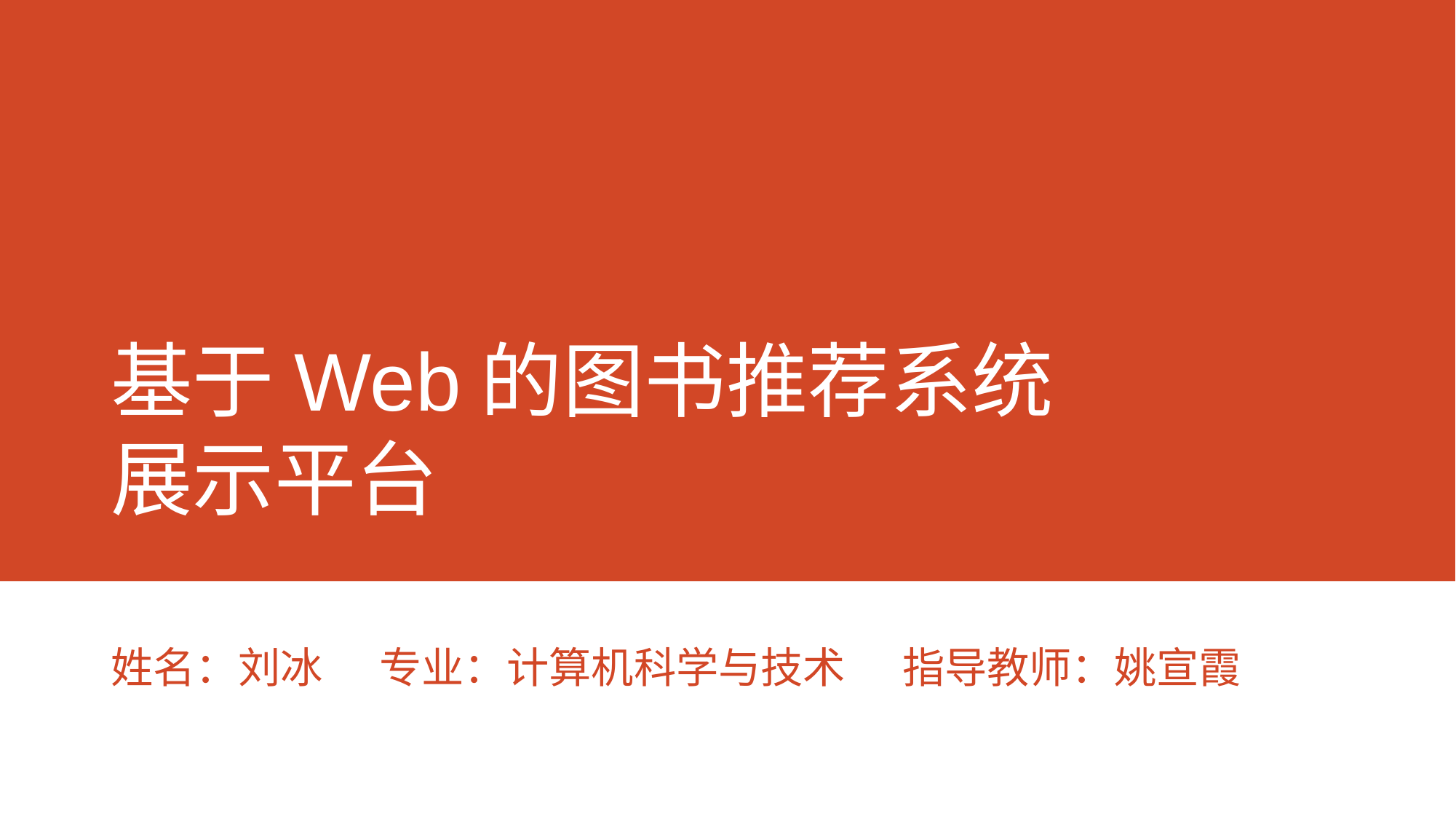

# 基于Web的图书推荐系统 展示平台
姓名：刘冰      专业：计算机科学与技术      指导教师：姚宣霞